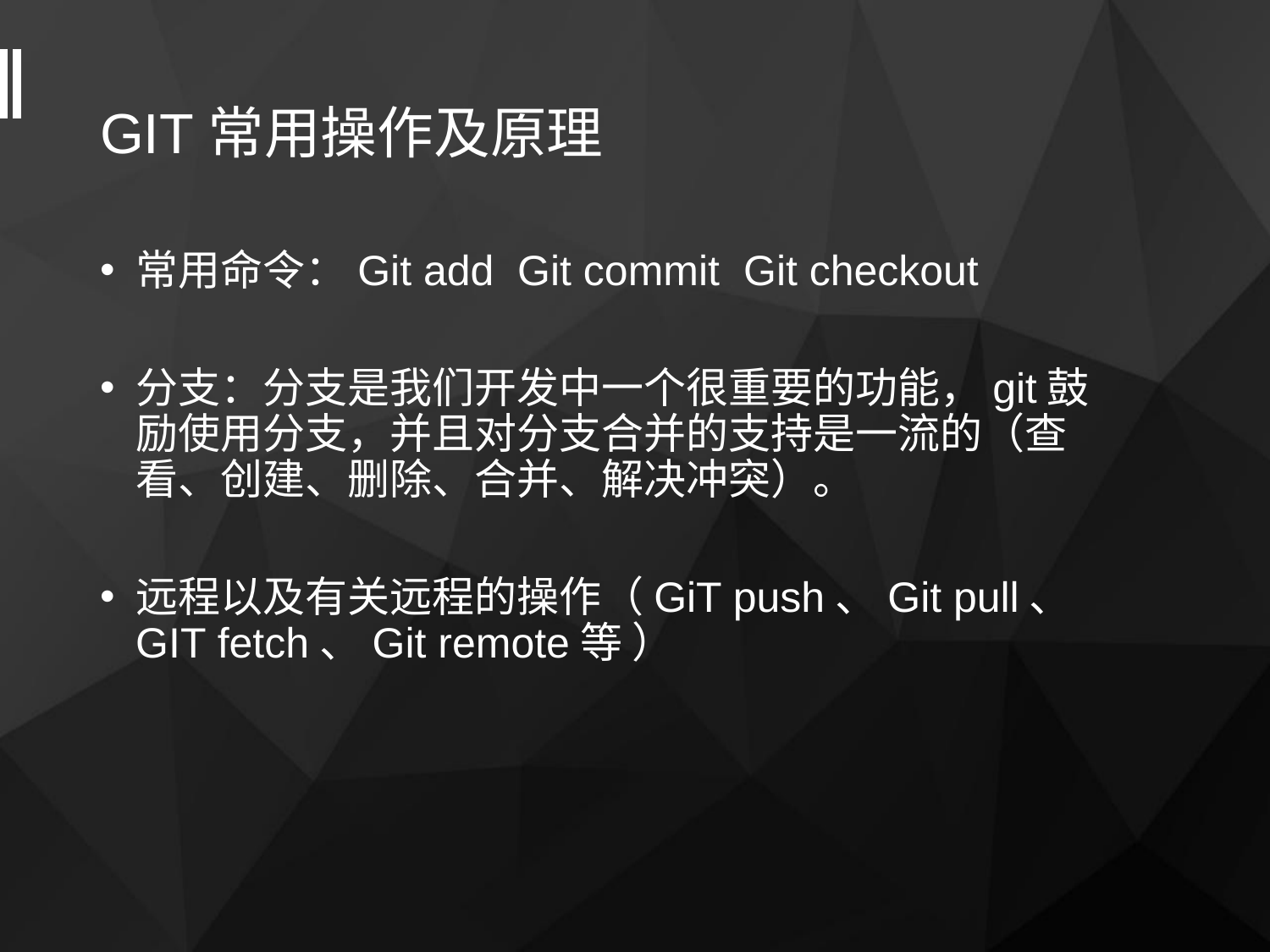

# GIT常用操作及原理
常用命令：Git add  Git commit  Git checkout

分支：分支是我们开发中一个很重要的功能，git鼓励使用分支，并且对分支合并的支持是一流的（查看、创建、删除、合并、解决冲突）。

远程以及有关远程的操作（GiT push、Git pull、GIT fetch、Git remote等 ）